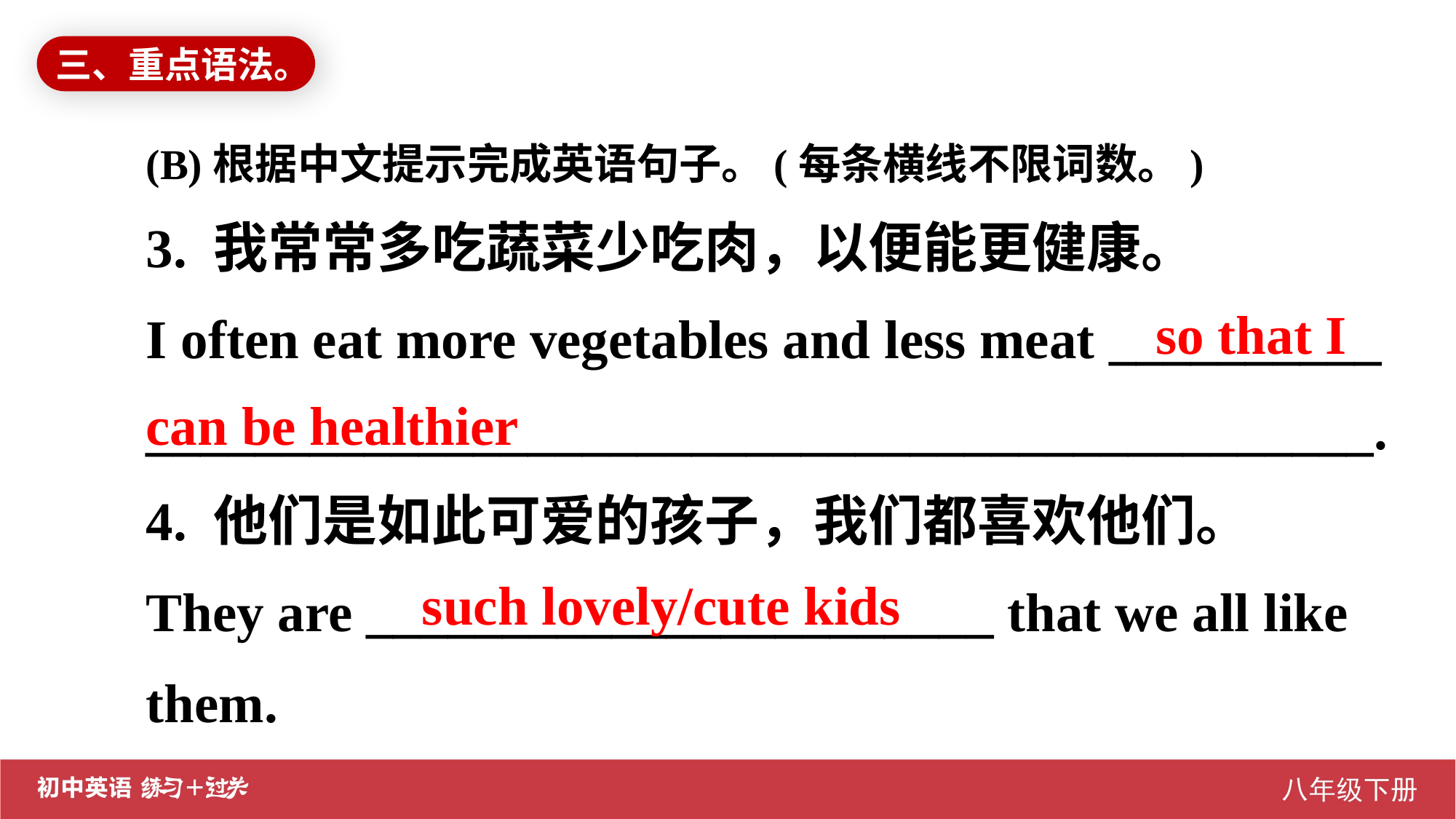

三、重点语法。
(B)根据中文提示完成英语句子。(每条横线不限词数。)
3. 我常常多吃蔬菜少吃肉，以便能更健康。
I often eat more vegetables and less meat __________
_____________________________________________.
4. 他们是如此可爱的孩子，我们都喜欢他们。
They are _______________________ that we all like them.
                                                                          so that I can be healthier
such lovely/cute kids